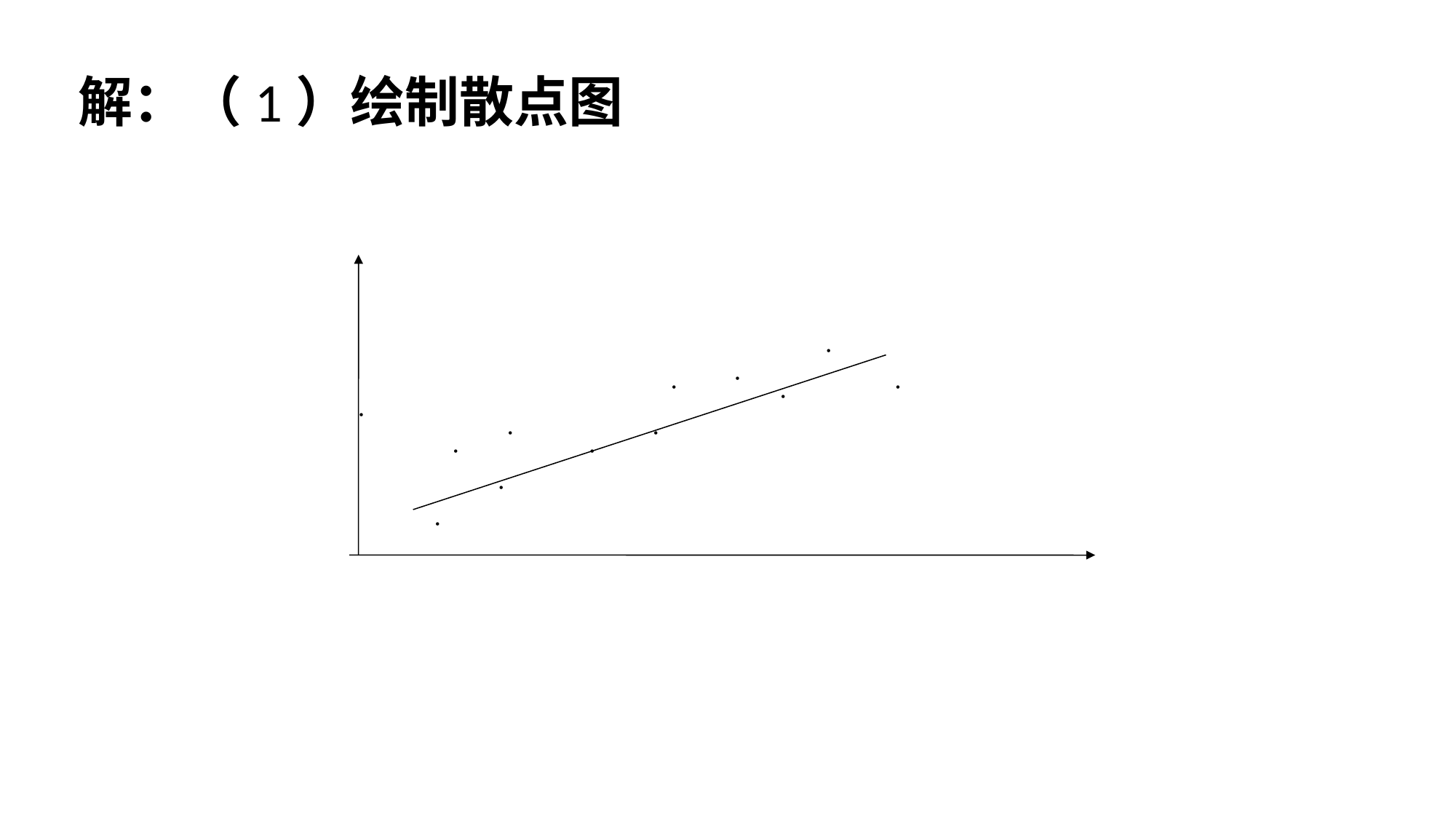

# 解：（1）绘制散点图

·

·
·
·
·
·
·
·
·
·
·
·